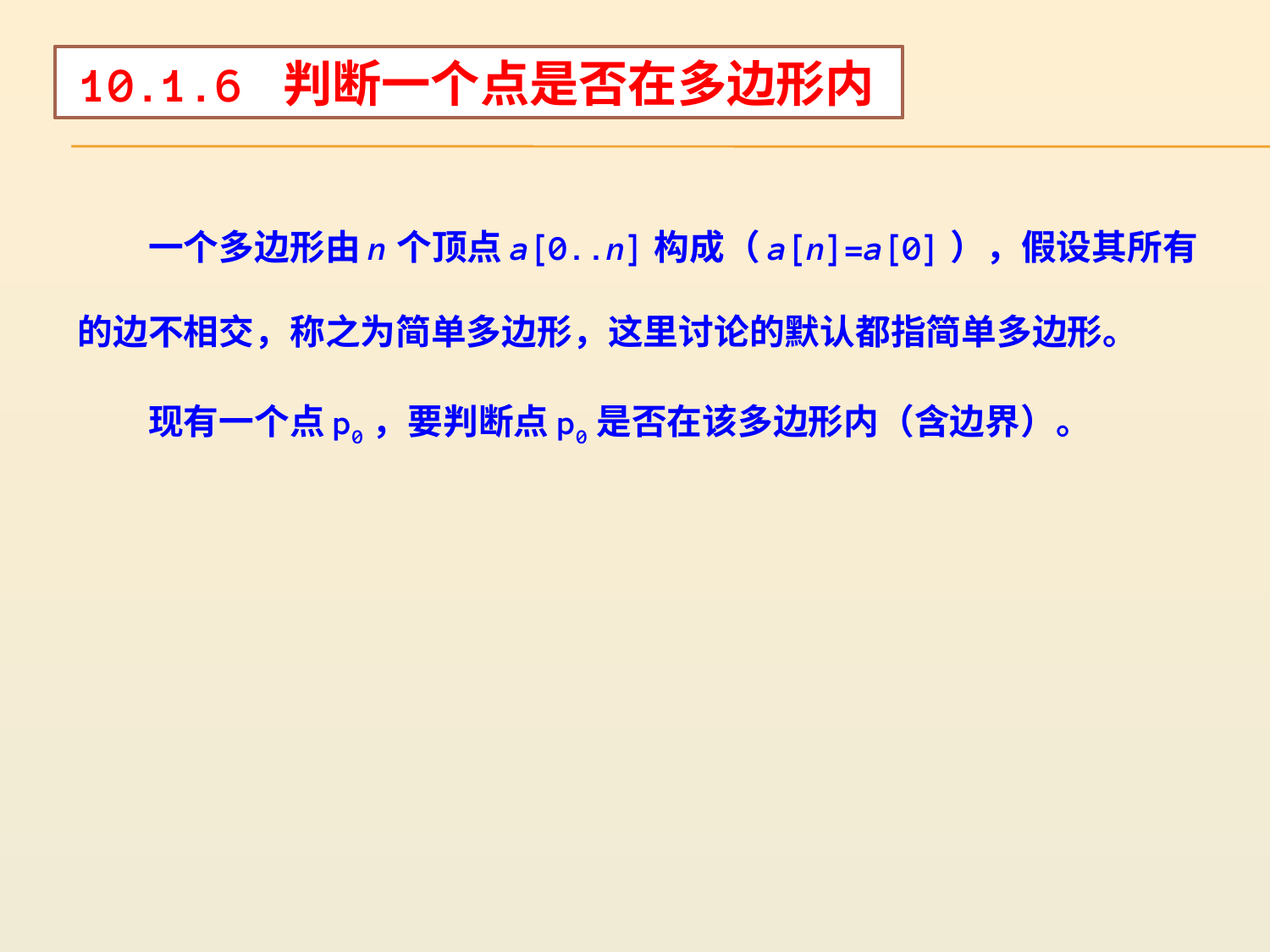

10.1.6 判断一个点是否在多边形内
　　一个多边形由n个顶点a[0..n]构成（a[n]=a[0]），假设其所有的边不相交，称之为简单多边形，这里讨论的默认都指简单多边形。
　　现有一个点p0，要判断点p0是否在该多边形内（含边界）。